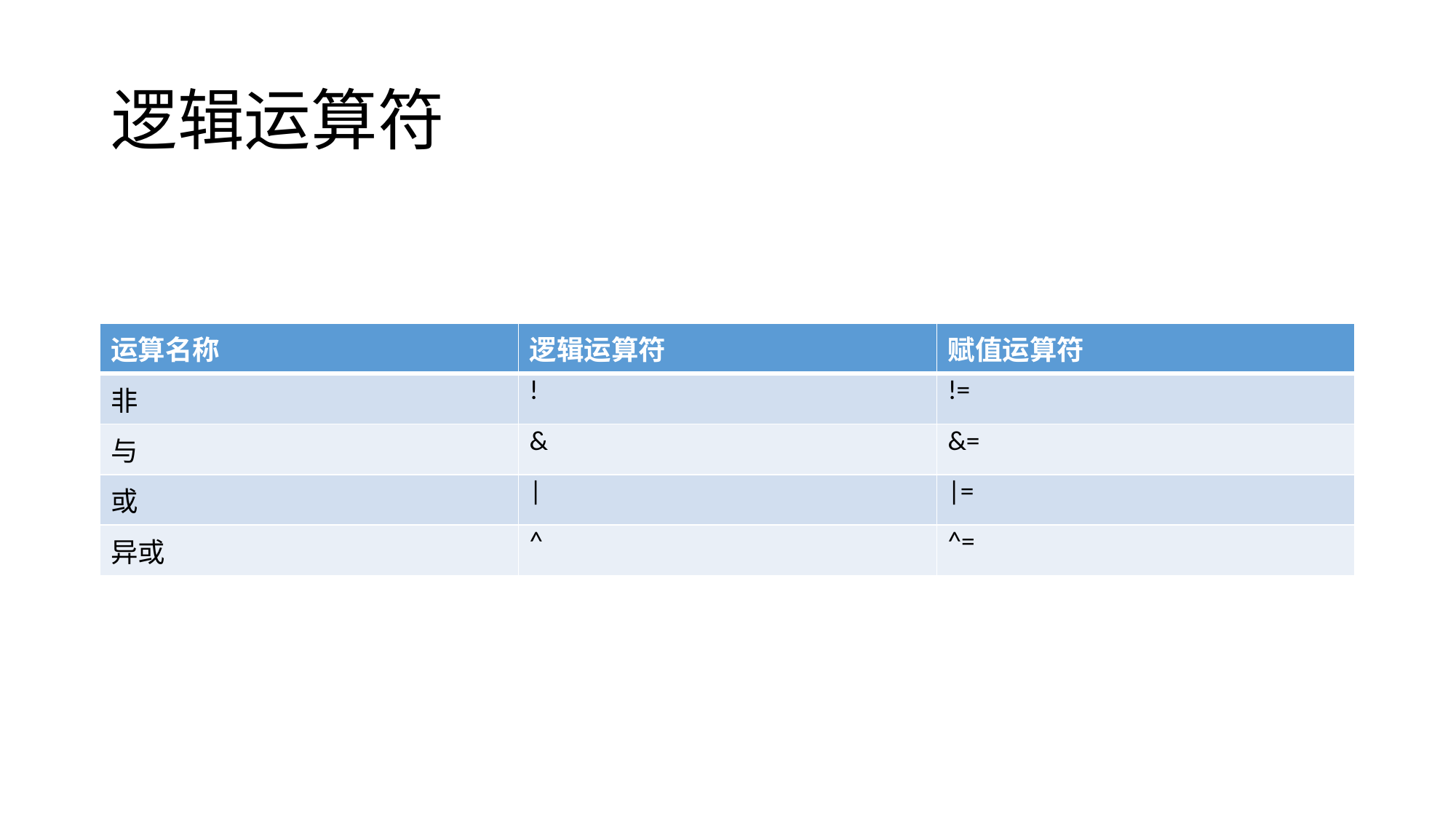

# 逻辑运算符
| 运算名称 | 逻辑运算符 | 赋值运算符 |
| --- | --- | --- |
| 非 | ! | != |
| 与 | & | &= |
| 或 | | | |= |
| 异或 | ^ | ^= |